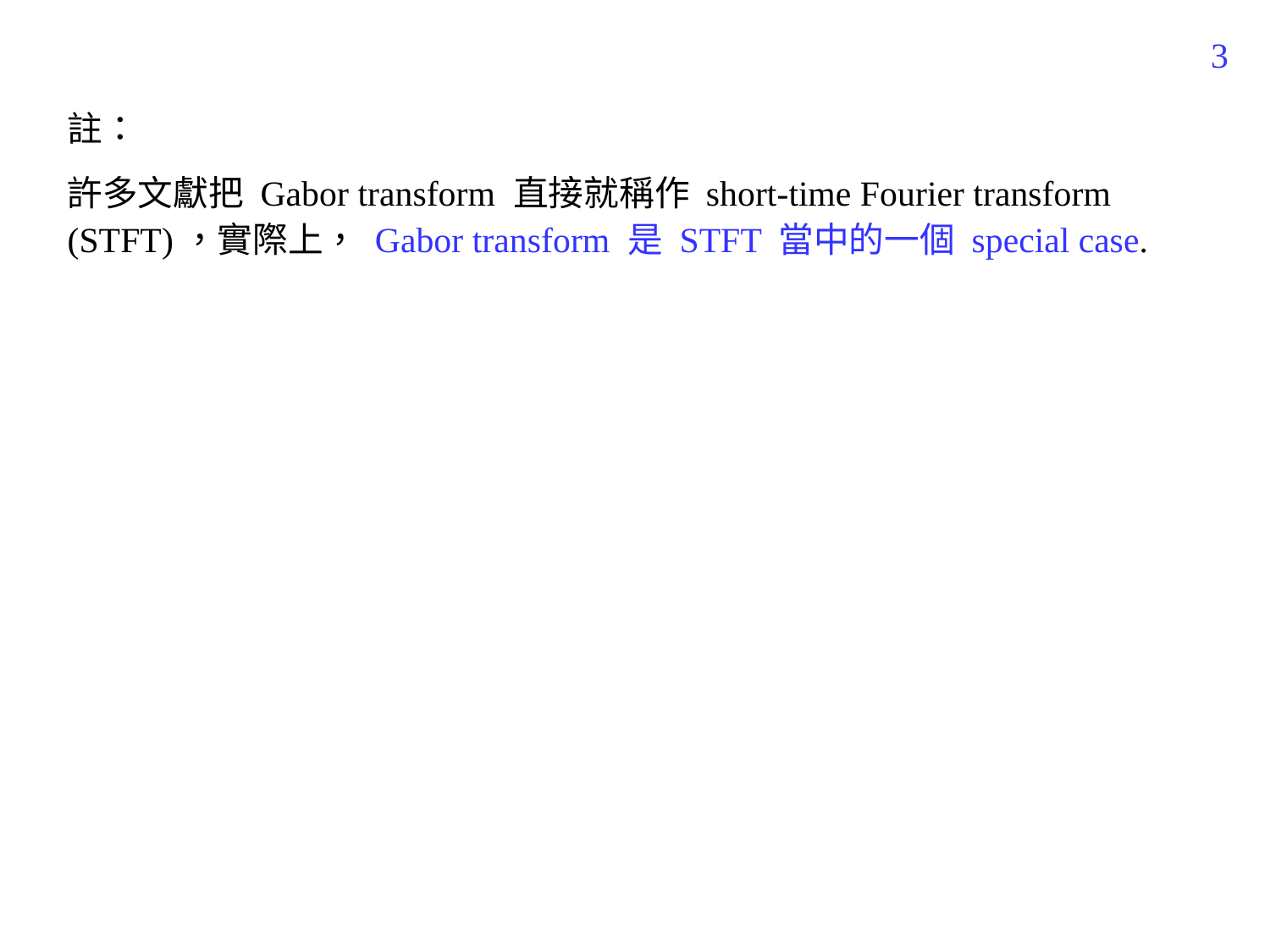

3
註：
許多文獻把 Gabor transform 直接就稱作 short-time Fourier transform (STFT)，實際上， Gabor transform 是 STFT 當中的一個 special case.